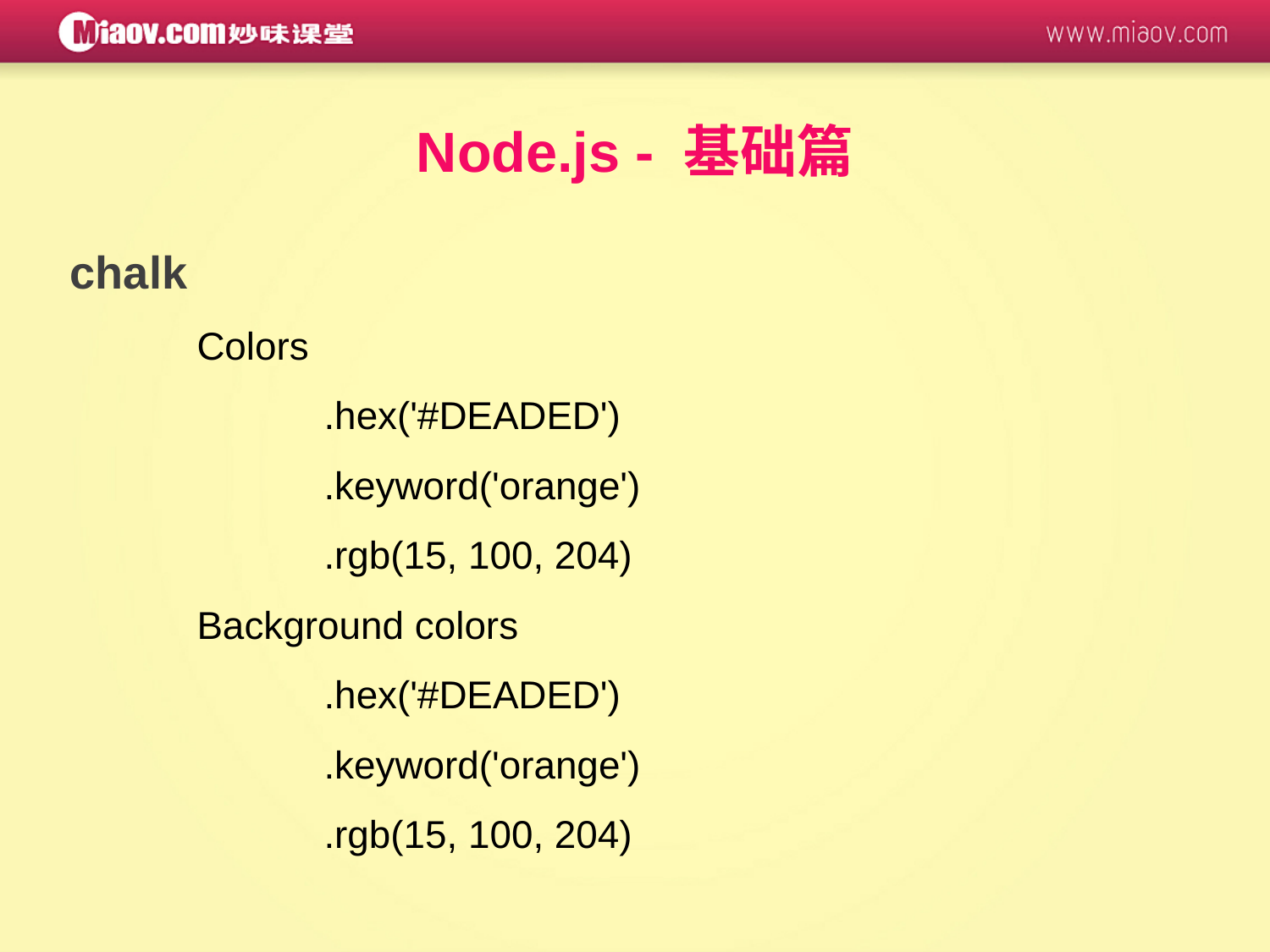

Node.js - 基础篇
chalk
	Colors
		.hex('#DEADED')
		.keyword('orange')
		.rgb(15, 100, 204)
	Background colors
		.hex('#DEADED')
		.keyword('orange')
		.rgb(15, 100, 204)